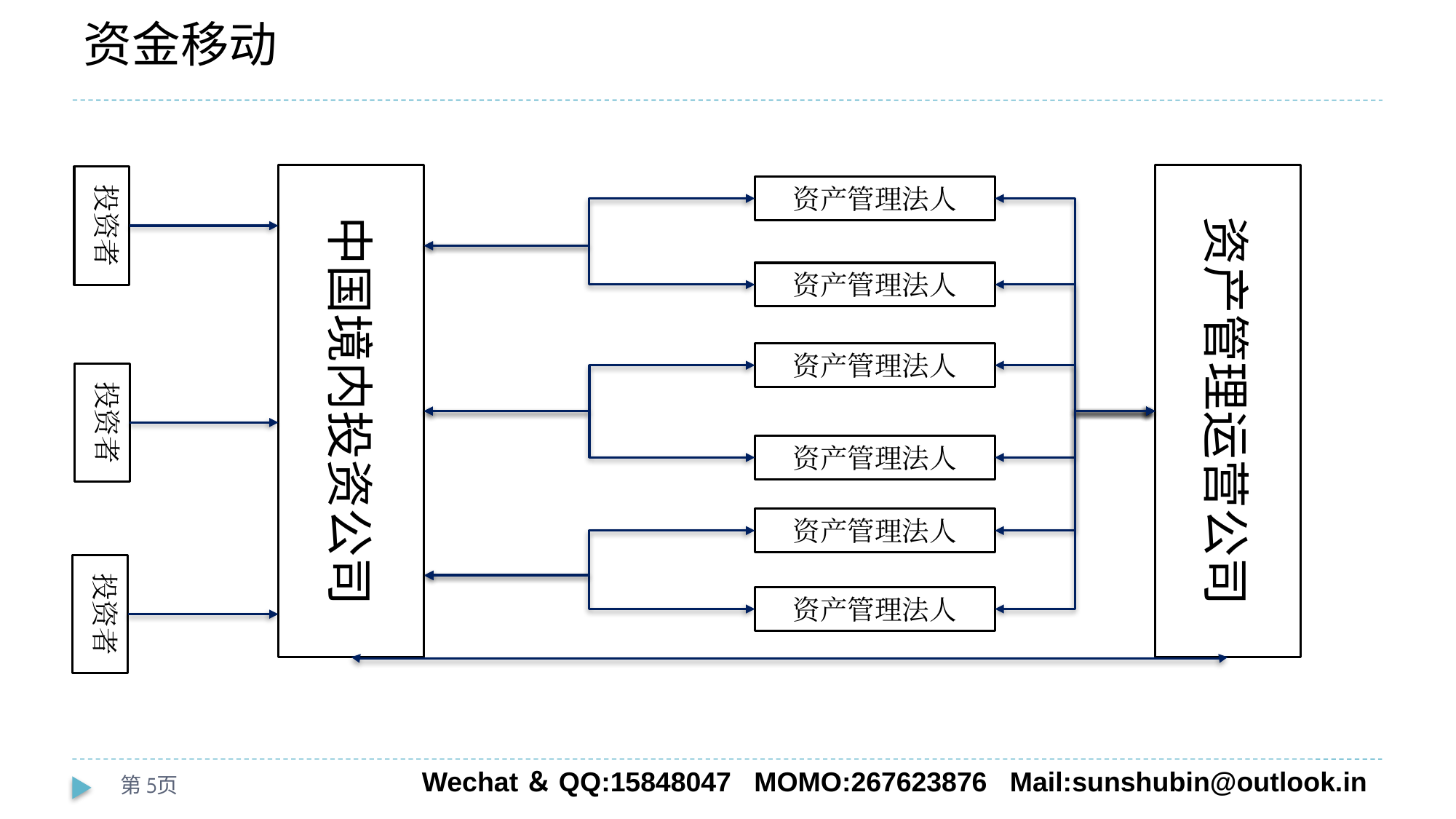

# 资金移动
资产管理运营公司
中国境内投资公司
投资者
资产管理法人
资产管理法人
资产管理法人
投资者
资产管理法人
资产管理法人
投资者
资产管理法人
第5页